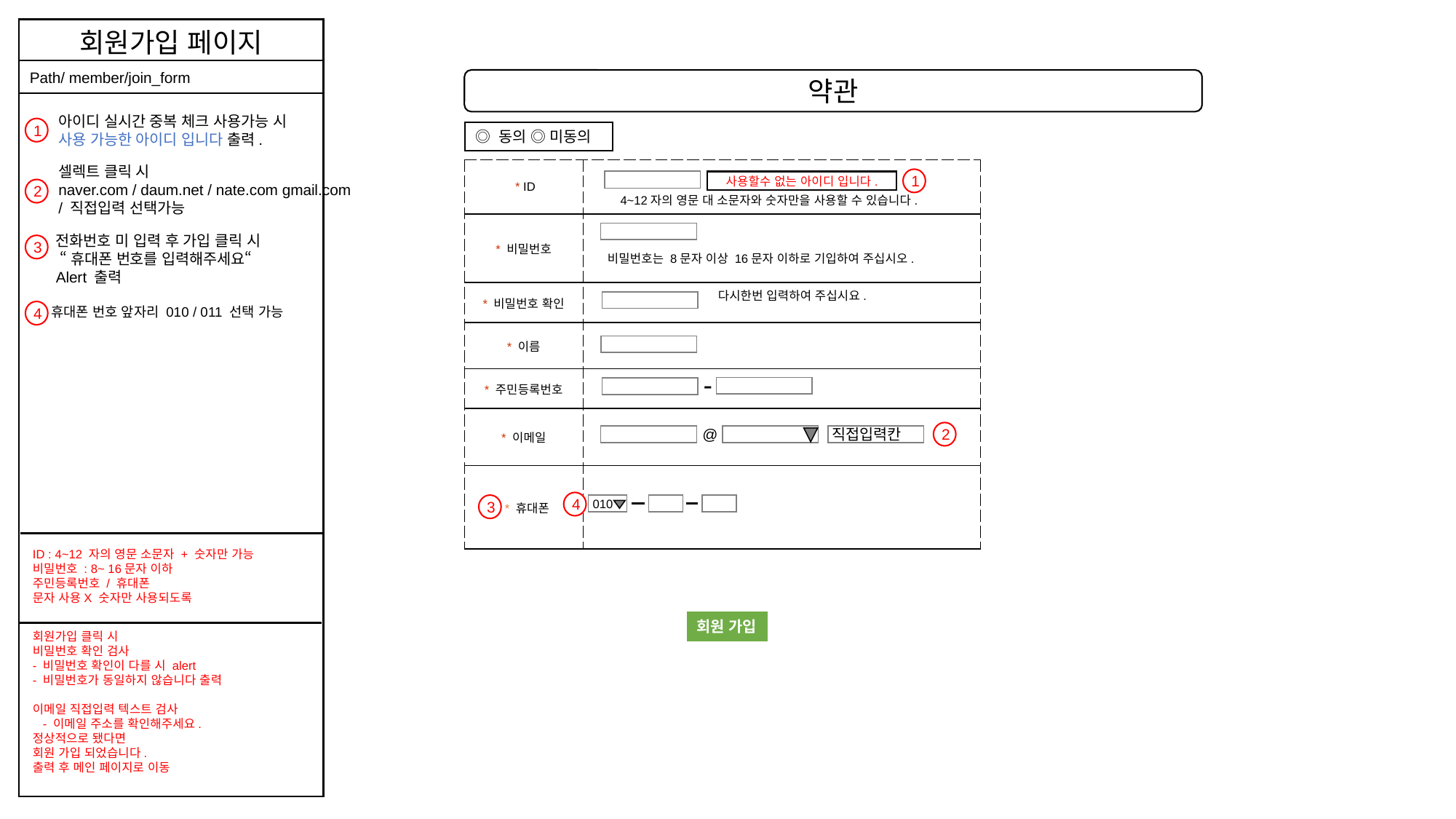

회원가입 페이지
Path/ member/join_form

약관
아이디 실시간 중복 체크 사용가능 시 사용 가능한 아이디 입니다 출력.
1
◎ 동의 ◎ 미동의
셀렉트 클릭 시
naver.com / daum.net / nate.com gmail.com / 직접입력 선택가능
| \* ID |  |
| --- | --- |
| \* 비밀번호 |  |
| \* 비밀번호 확인 |  |
| \* 이름 |  |
| \* 주민등록번호 |  |
| \* 이메일 |  |
| \* 휴대폰 |  |
1

사용할수 없는 아이디 입니다.
2
4~12자의 영문 대 소문자와 숫자만을 사용할 수 있습니다.

전화번호 미 입력 후 가입 클릭 시
 “휴대폰 번호를 입력해주세요“
Alert 출력
3
비밀번호는 8문자 이상 16문자 이하로 기입하여 주십시오.
다시한번 입력하여 주십시요.

휴대폰 번호 앞자리 010 / 011 선택 가능
4

-

@
2

직접입력칸

4
3
010

ID : 4~12 자의 영문 소문자 + 숫자만 가능
비밀번호 : 8~ 16문자 이하
주민등록번호 / 휴대폰
문자 사용X 숫자만 사용되도록

회원 가입
회원가입 클릭 시
비밀번호 확인 검사
- 비밀번호 확인이 다를 시 alert
- 비밀번호가 동일하지 않습니다 출력

이메일 직접입력 텍스트 검사
   - 이메일 주소를 확인해주세요.
정상적으로 됐다면
회원 가입 되었습니다.
출력 후 메인 페이지로 이동